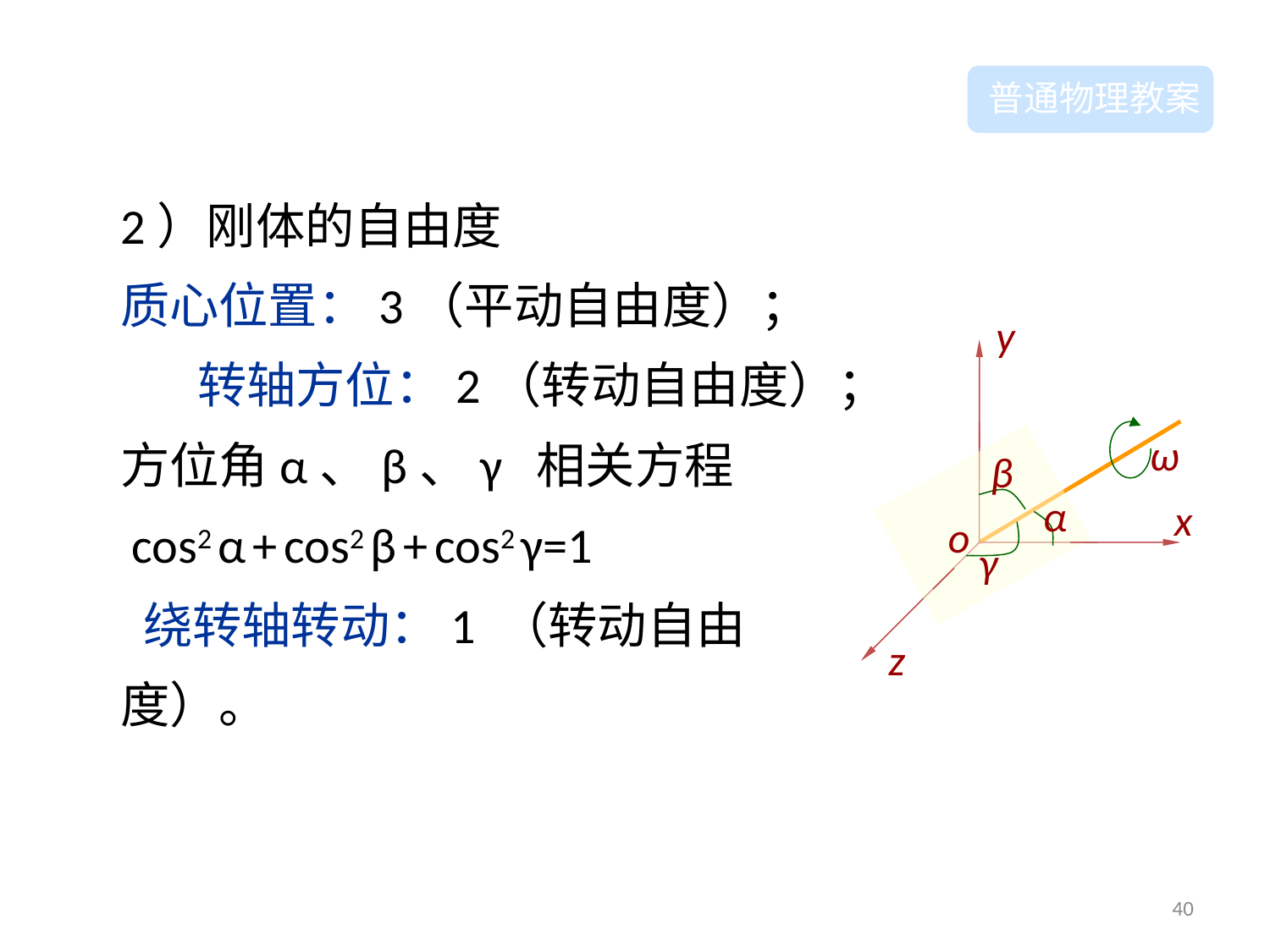

普通物理教案
2）刚体的自由度
质心位置：3（平动自由度）；          转轴方位：2（转动自由度）；
方位角α、β、γ  相关方程
 cos2 α + cos2 β + cos2 γ=1
 绕转轴转动：1 （转动自由度）。
y

ω
β
α
x
o
γ
z

40